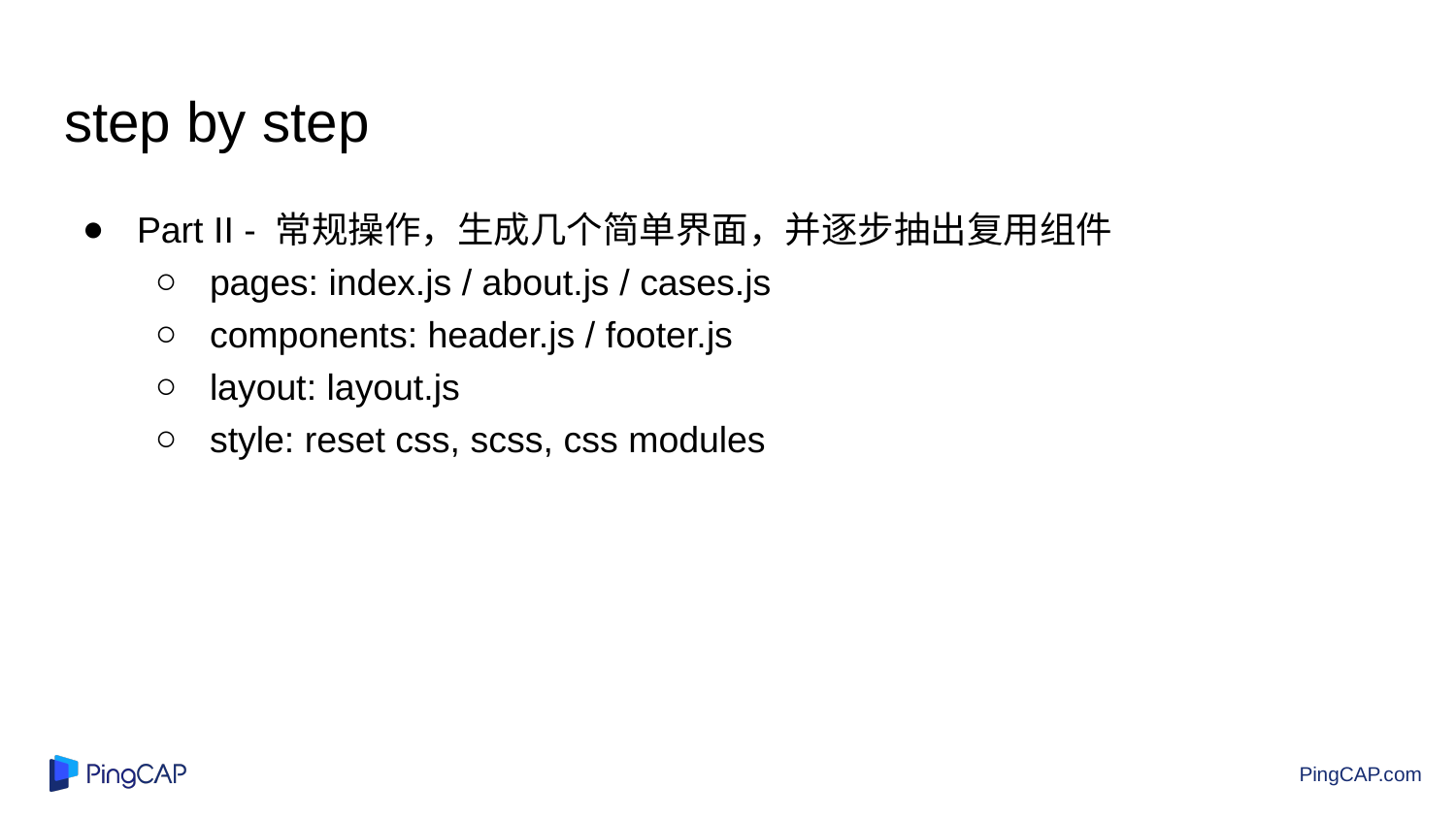

# step by step
Part II - 常规操作，生成几个简单界面，并逐步抽出复用组件
pages: index.js / about.js / cases.js
components: header.js / footer.js
layout: layout.js
style: reset css, scss, css modules